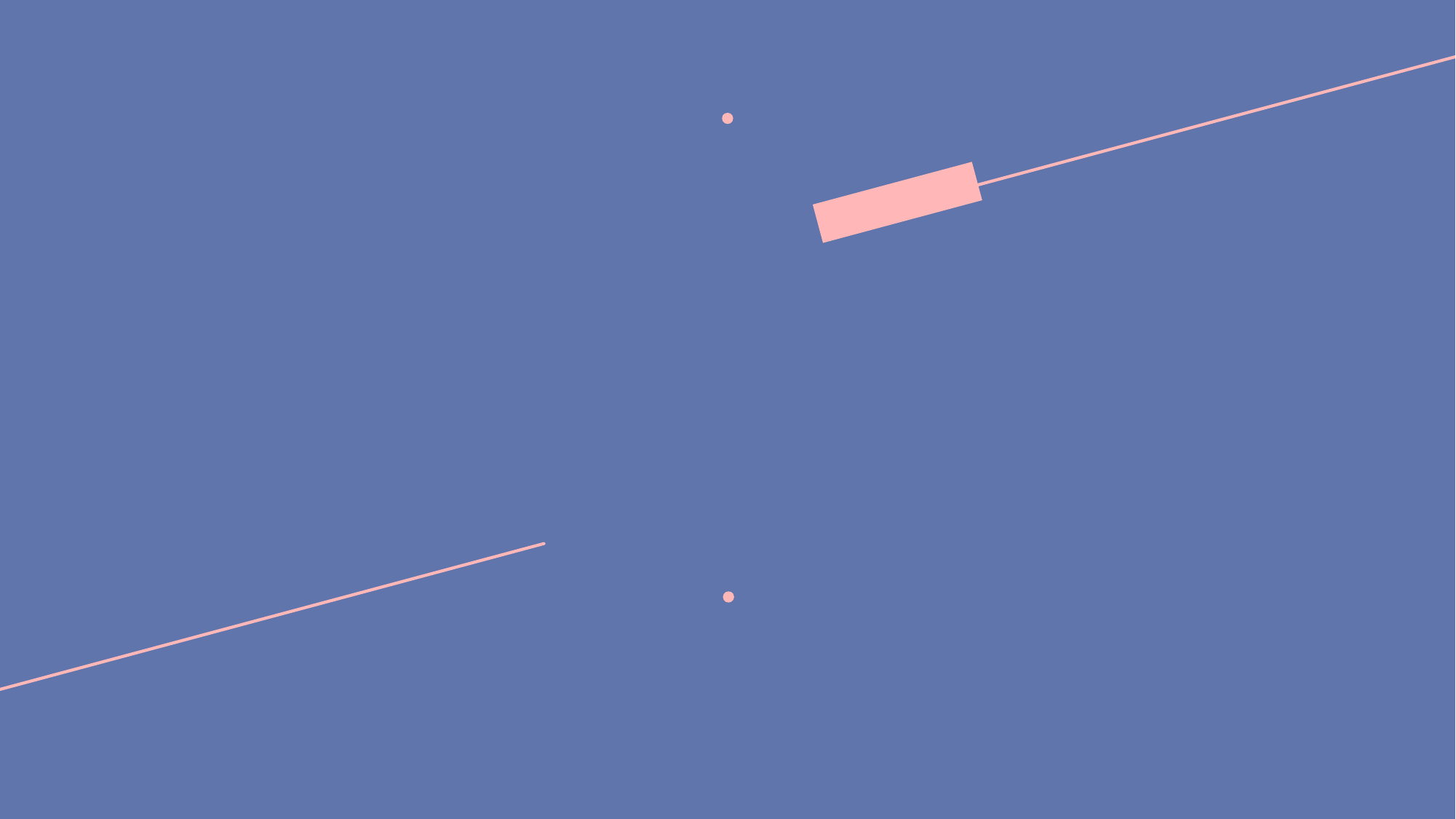

PYTHON!
PIP
PACKAGE
INDEX -
오유람 구근모 손민우 문기훈 마백임